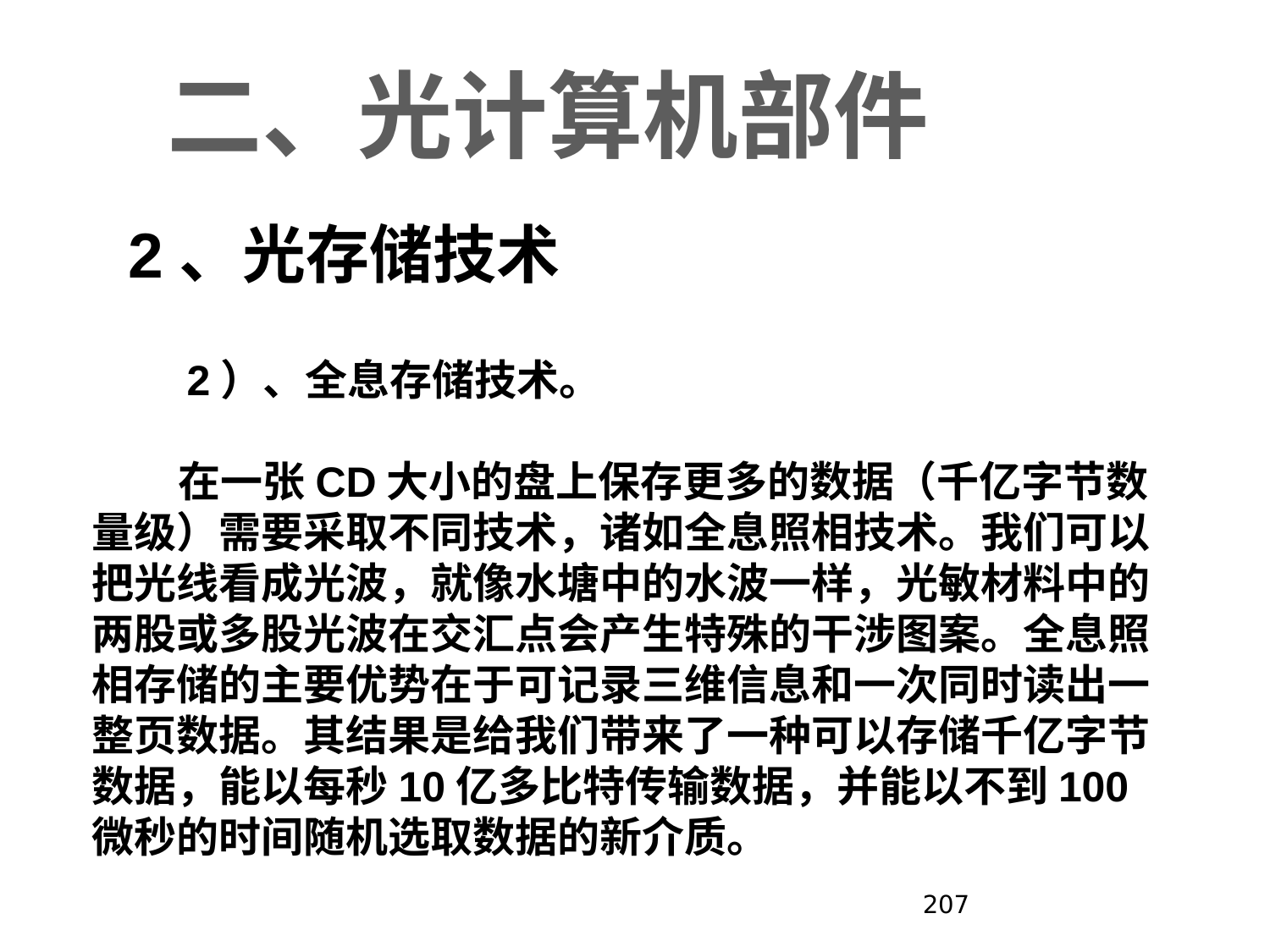

二、光计算机部件
2、光存储技术
        2）、全息存储技术。

        在一张CD大小的盘上保存更多的数据（千亿字节数量级）需要采取不同技术，诸如全息照相技术。我们可以把光线看成光波，就像水塘中的水波一样，光敏材料中的两股或多股光波在交汇点会产生特殊的干涉图案。全息照相存储的主要优势在于可记录三维信息和一次同时读出一整页数据。其结果是给我们带来了一种可以存储千亿字节数据，能以每秒10亿多比特传输数据，并能以不到100微秒的时间随机选取数据的新介质。
207